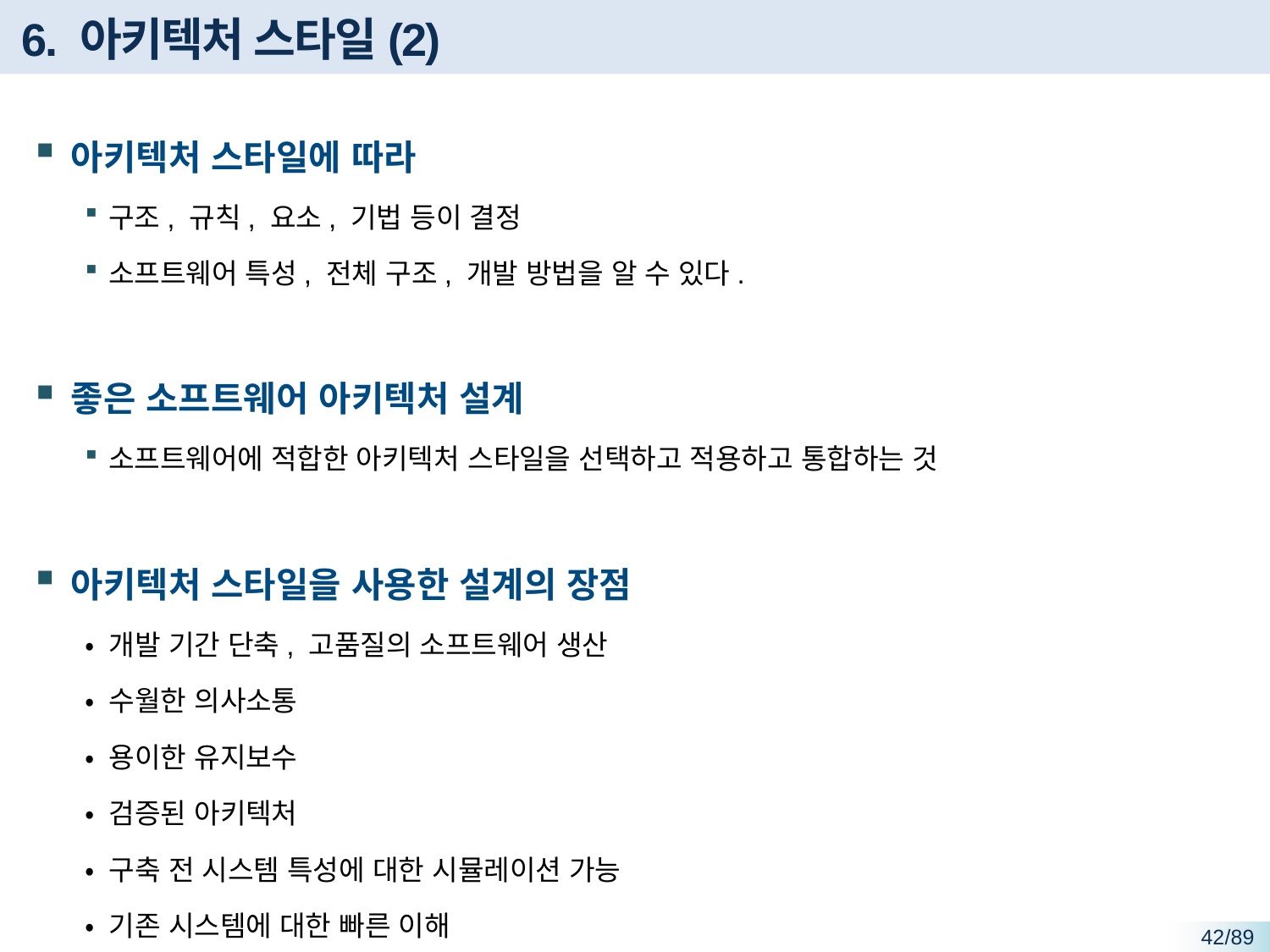

# 6. 아키텍처 스타일(2)
아키텍처 스타일에 따라
구조, 규칙, 요소, 기법 등이 결정
소프트웨어 특성, 전체 구조, 개발 방법을 알 수 있다.

좋은 소프트웨어 아키텍처 설계
소프트웨어에 적합한 아키텍처 스타일을 선택하고 적용하고 통합하는 것

아키텍처 스타일을 사용한 설계의 장점
• 개발 기간 단축, 고품질의 소프트웨어 생산
• 수월한 의사소통
• 용이한 유지보수
• 검증된 아키텍처
• 구축 전 시스템 특성에 대한 시뮬레이션 가능
• 기존 시스템에 대한 빠른 이해